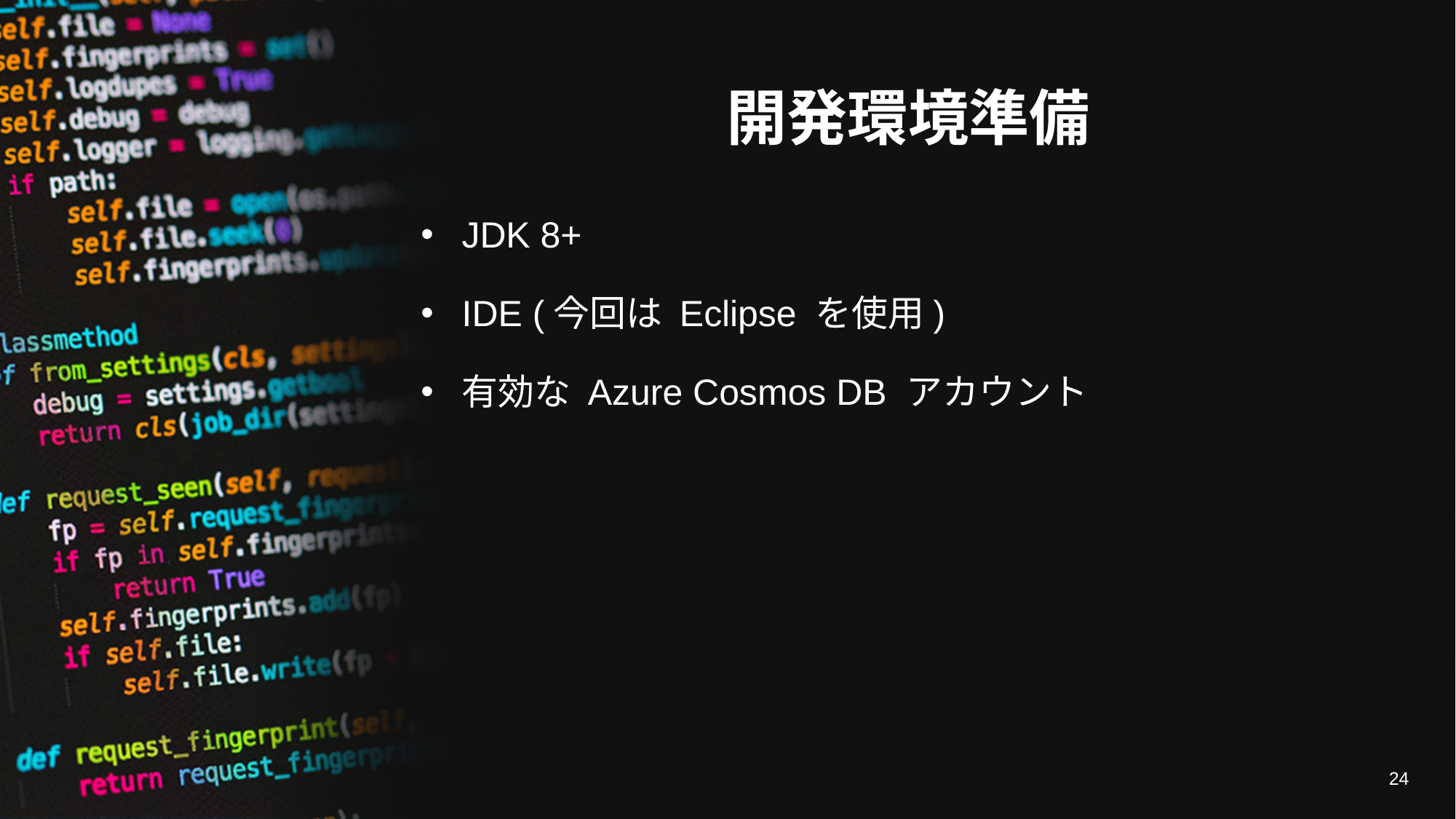

# 開発環境準備
JDK 8+

IDE (今回は Eclipse を使用)

有効な Azure Cosmos DB アカウント
24